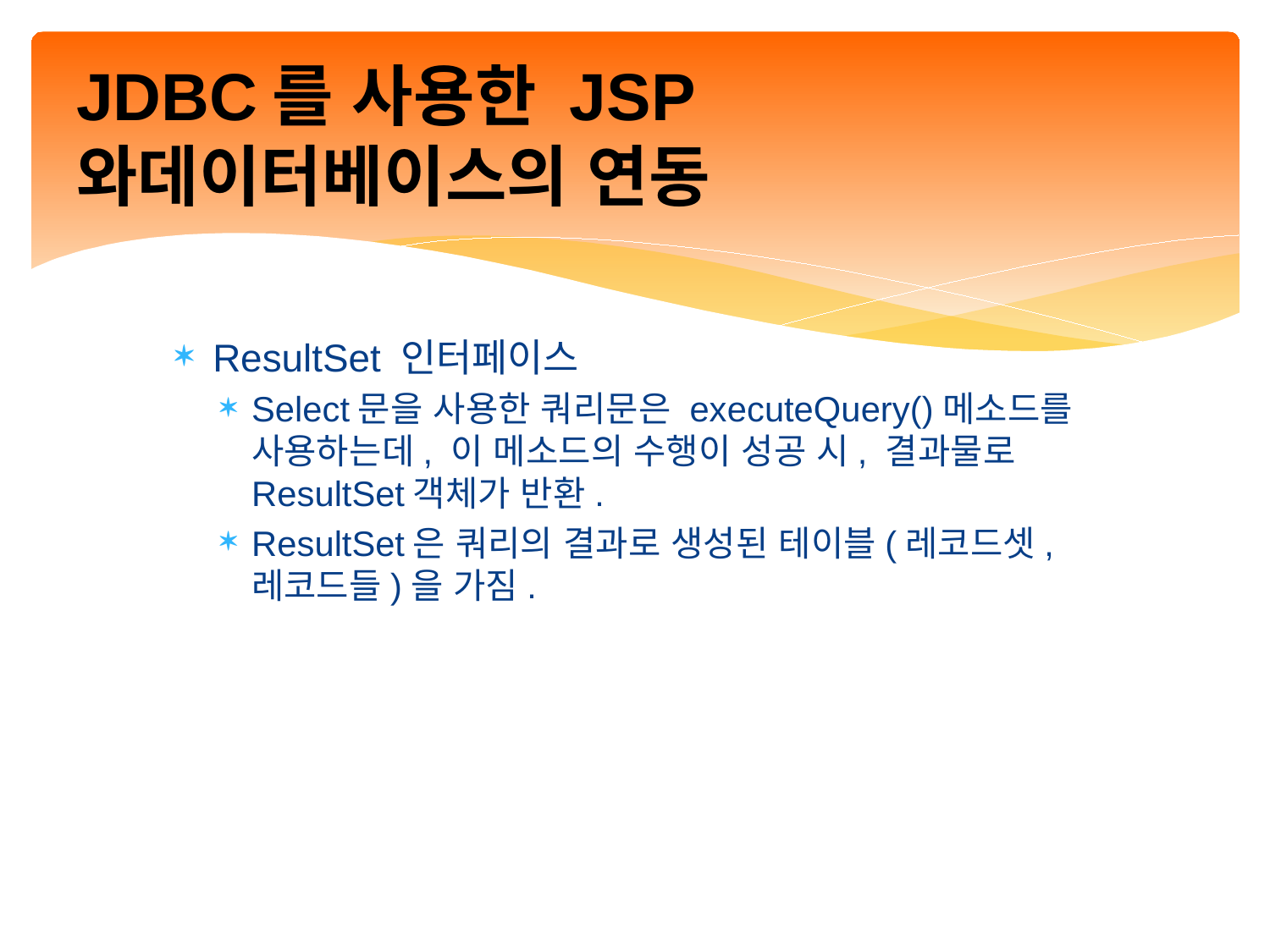

# JDBC를 사용한 JSP와데이터베이스의 연동
ResultSet 인터페이스
Select문을 사용한 쿼리문은 executeQuery()메소드를 사용하는데, 이 메소드의 수행이 성공 시, 결과물로 ResultSet객체가 반환.
ResultSet은 쿼리의 결과로 생성된 테이블(레코드셋, 레코드들)을 가짐.